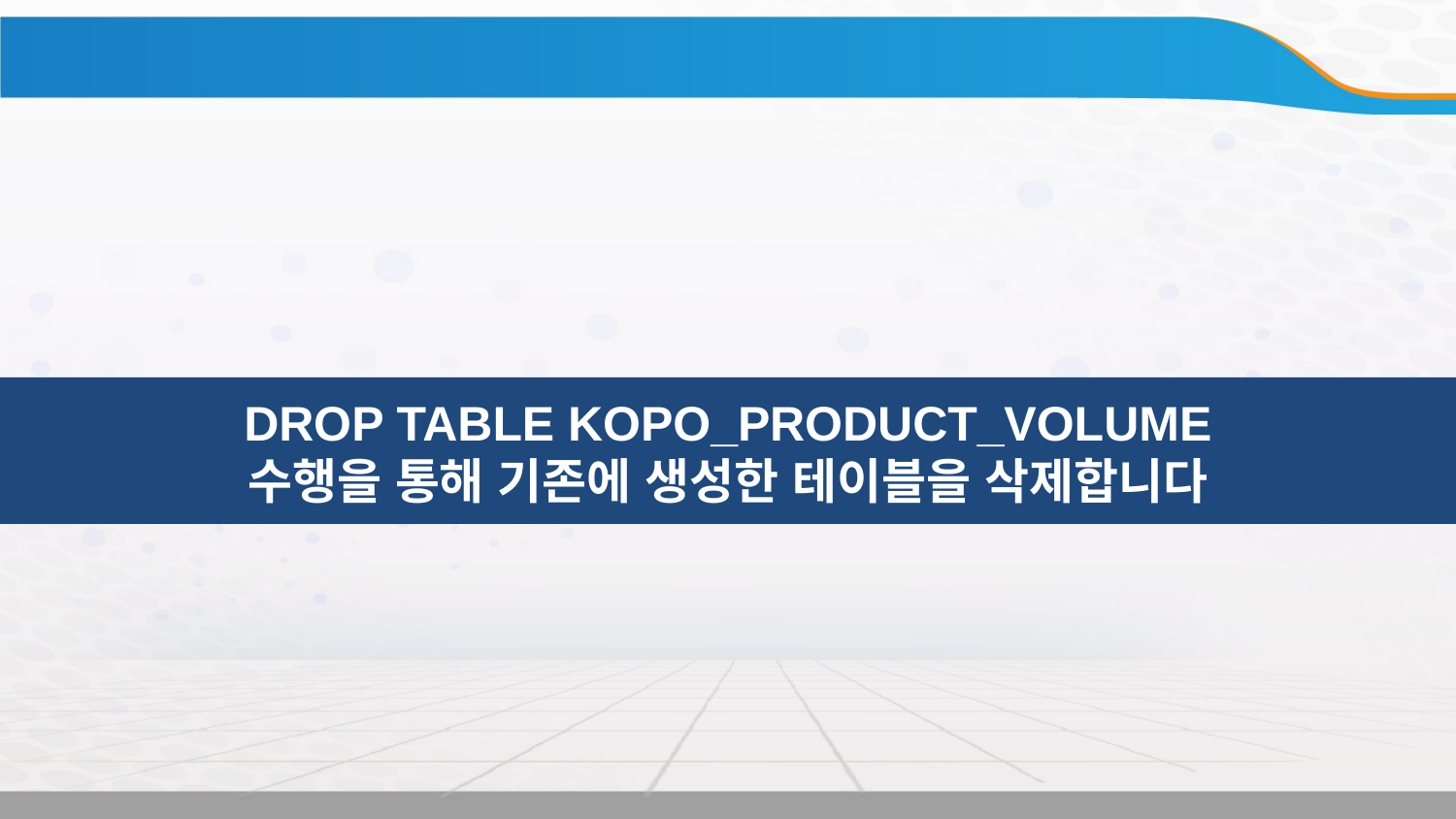

DROP TABLE KOPO_PRODUCT_VOLUME
수행을 통해 기존에 생성한 테이블을 삭제합니다